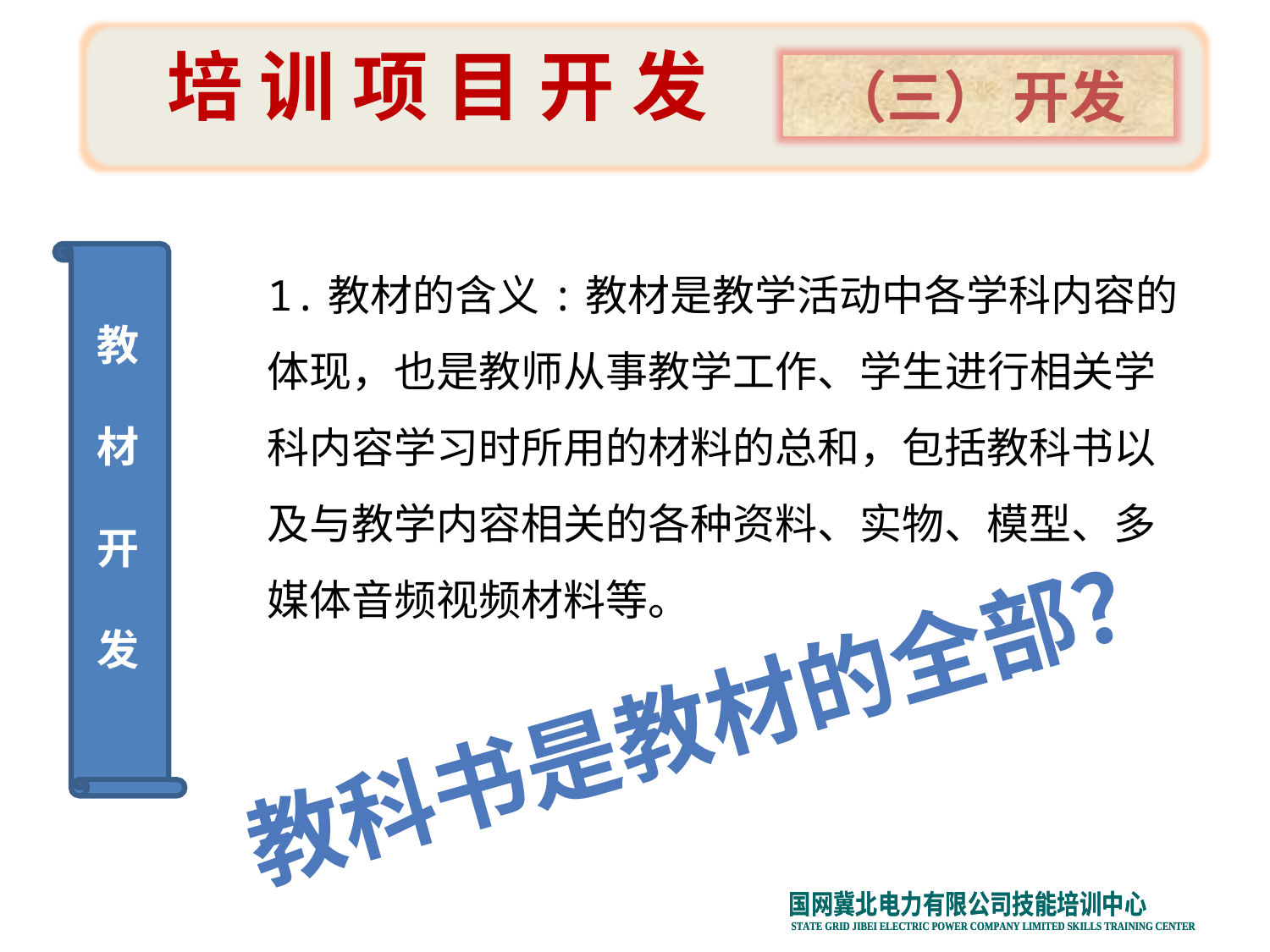

培 训 项 目 开 发
（三） 开发
某电信行业岗前培训计划
1.教材的含义:教材是教学活动中各学科内容的体现，也是教师从事教学工作、学生进行相关学科内容学习时所用的材料的总和，包括教科书以及与教学内容相关的各种资料、实物、模型、多媒体音频视频材料等。

教

材

开

发

教科书是教材的全部？